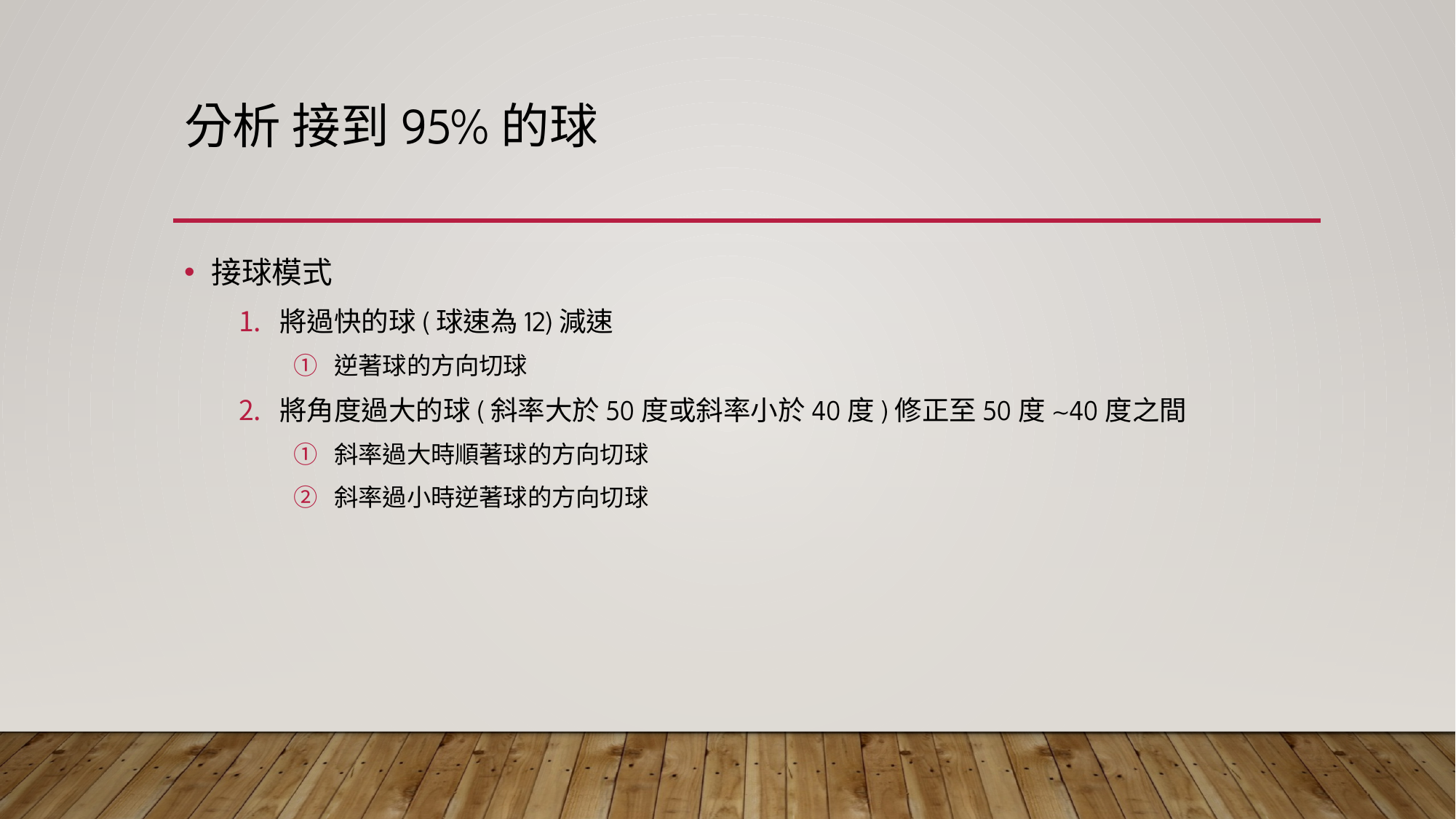

# 分析 接到95%的球
接球模式
將過快的球(球速為12)減速
逆著球的方向切球
將角度過大的球(斜率大於50度或斜率小於40度)修正至50度~40度之間
斜率過大時順著球的方向切球
斜率過小時逆著球的方向切球